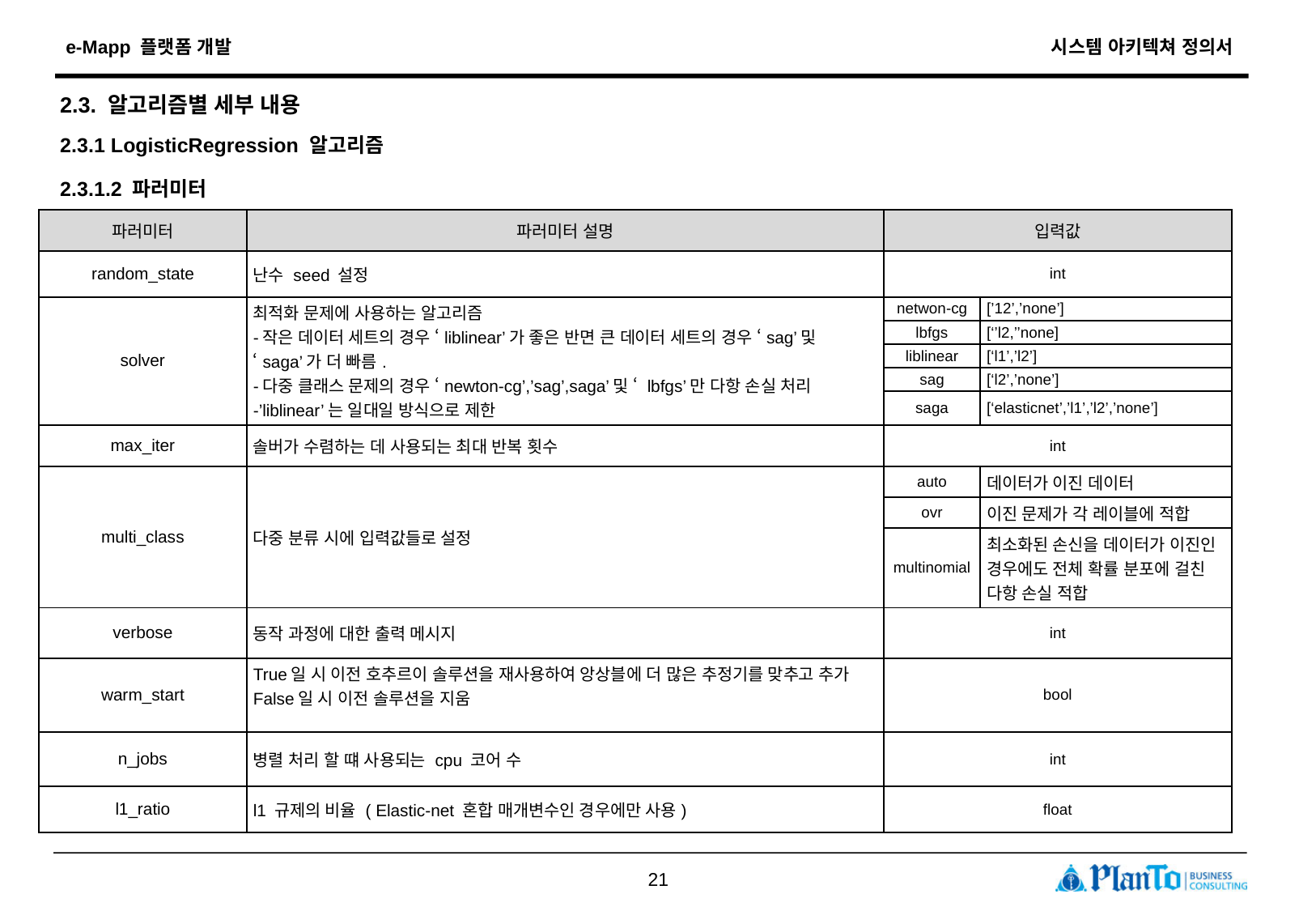

2.3. 알고리즘별 세부 내용
2.3.1 LogisticRegression 알고리즘
2.3.1.2 파러미터
| 파러미터 | 파러미터 설명 | 입력값 |  |
| --- | --- | --- | --- |
| random\_state | 난수 seed 설정 | int |  |
| solver | 최적화 문제에 사용하는 알고리즘 -작은 데이터 세트의 경우 ‘liblinear’가 좋은 반면 큰 데이터 세트의 경우 ‘sag’및 ‘saga’가 더 빠름. -다중 클래스 문제의 경우 ‘newton-cg’,’sag’,saga’및 ‘ lbfgs’만 다항 손실 처리 -’liblinear’는 일대일 방식으로 제한 | netwon-cg | [’12’,’none’] |
|  |  | lbfgs | [‘’l2,’’none] |
|  |  | liblinear | [‘l1’,’l2’] |
|  |  | sag | [‘l2’,’none’] |
|  |  | saga | [‘elasticnet’,’l1’,’l2’,’none’] |
| max\_iter | 솔버가 수렴하는 데 사용되는 최대 반복 횟수 | int |  |
| multi\_class | 다중 분류 시에 입력값들로 설정 | auto | 데이터가 이진 데이터 |
|  |  | ovr | 이진 문제가 각 레이블에 적합 |
|  |  | multinomial | 최소화된 손신을 데이터가 이진인 경우에도 전체 확률 분포에 걸친 다항 손실 적합 |
| verbose | 동작 과정에 대한 출력 메시지 | int |  |
| warm\_start | True일 시 이전 호추르이 솔루션을 재사용하여 앙상블에 더 많은 추정기를 맞추고 추가 False일 시 이전 솔루션을 지움 | bool |  |
| n\_jobs | 병렬 처리 할 떄 사용되는 cpu 코어 수 | int |  |
| l1\_ratio | l1 규제의 비율 ( Elastic-net 혼합 매개변수인 경우에만 사용) | float |  |